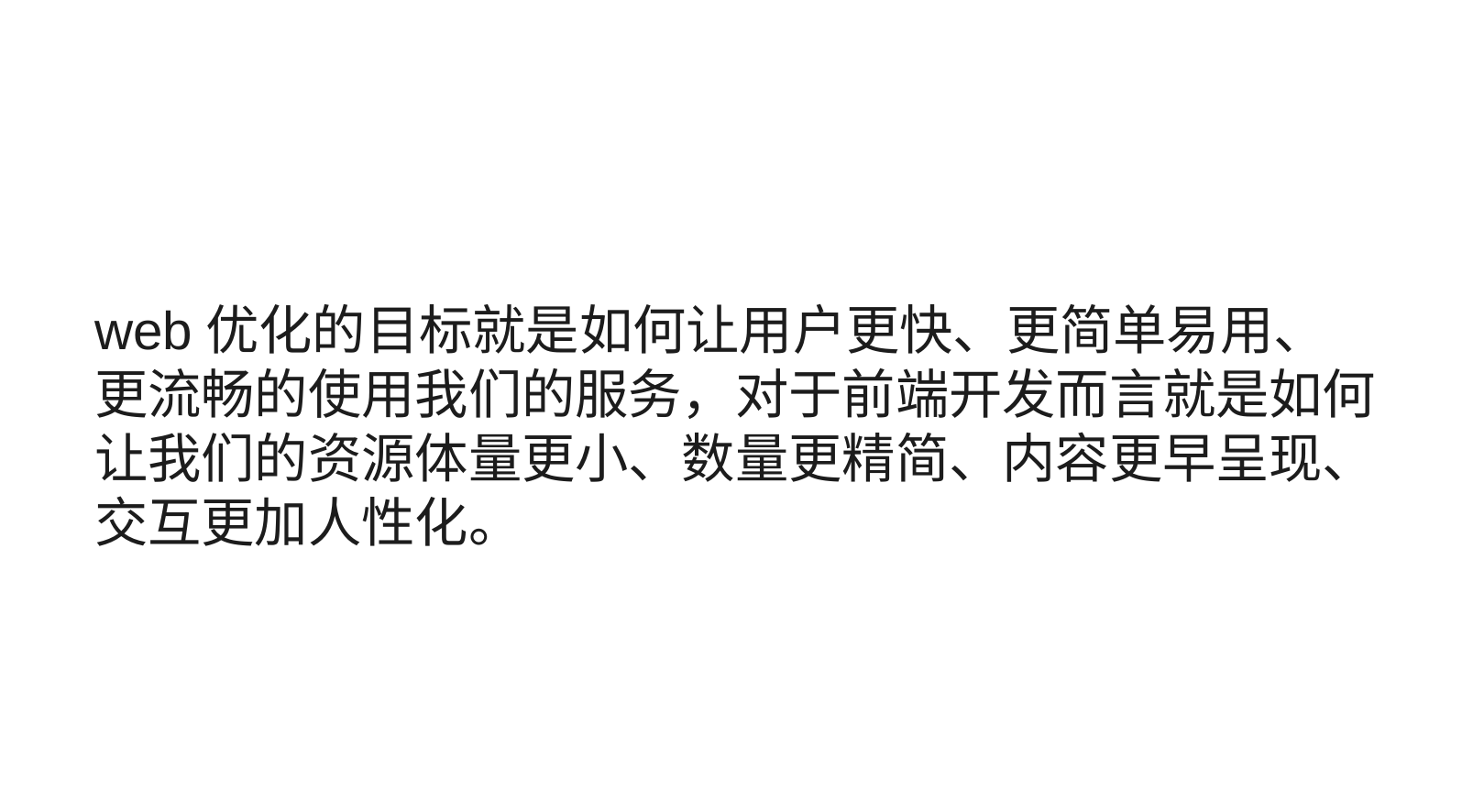

web优化的目标就是如何让用户更快、更简单易用、更流畅的使用我们的服务，对于前端开发而言就是如何让我们的资源体量更小、数量更精简、内容更早呈现、交互更加人性化。